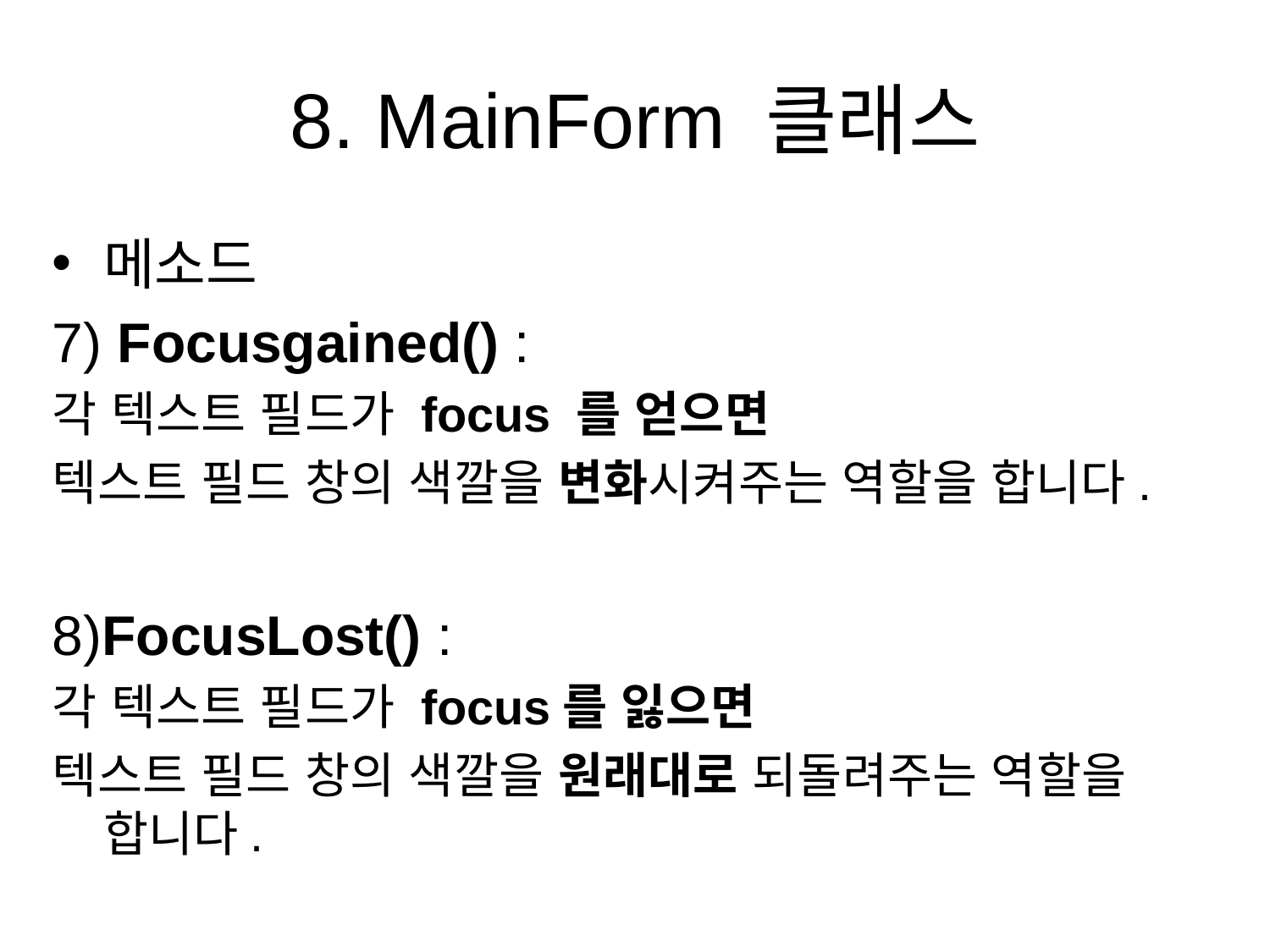

# 8. MainForm 클래스
메소드
7) Focusgained() :
각 텍스트 필드가 focus 를 얻으면
텍스트 필드 창의 색깔을 변화시켜주는 역할을 합니다.

8)FocusLost() :
각 텍스트 필드가 focus를 잃으면
텍스트 필드 창의 색깔을 원래대로 되돌려주는 역할을 합니다.